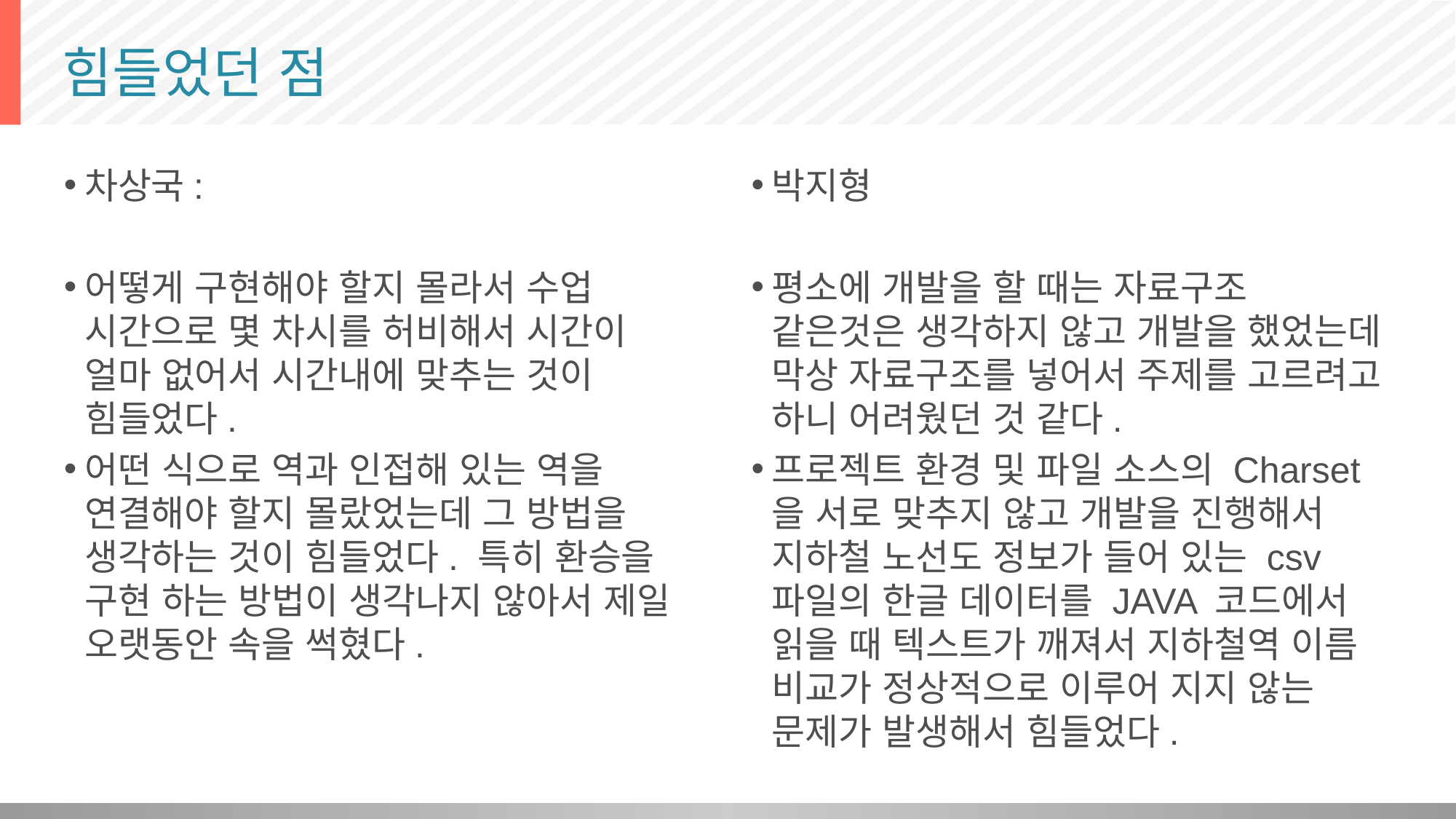

# 힘들었던 점
차상국:

어떻게 구현해야 할지 몰라서 수업 시간으로 몇 차시를 허비해서 시간이 얼마 없어서 시간내에 맞추는 것이 힘들었다.
어떤 식으로 역과 인접해 있는 역을 연결해야 할지 몰랐었는데 그 방법을 생각하는 것이 힘들었다. 특히 환승을 구현 하는 방법이 생각나지 않아서 제일 오랫동안 속을 썩혔다.
박지형

평소에 개발을 할 때는 자료구조 같은것은 생각하지 않고 개발을 했었는데 막상 자료구조를 넣어서 주제를 고르려고 하니 어려웠던 것 같다.
프로젝트 환경 및 파일 소스의 Charset을 서로 맞추지 않고 개발을 진행해서 지하철 노선도 정보가 들어 있는 csv 파일의 한글 데이터를 JAVA 코드에서 읽을 때 텍스트가 깨져서 지하철역 이름 비교가 정상적으로 이루어 지지 않는 문제가 발생해서 힘들었다.